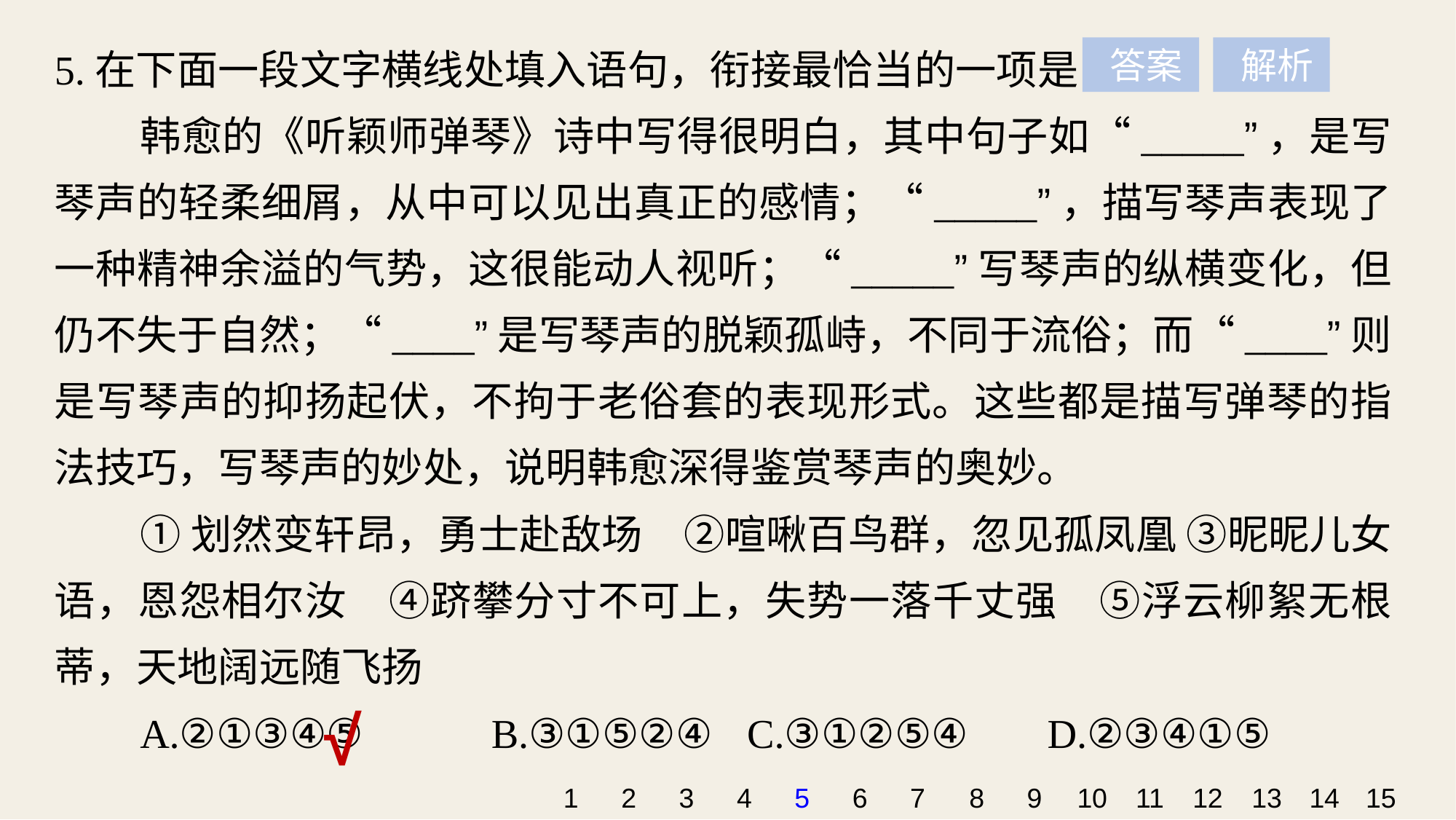

5.在下面一段文字横线处填入语句，衔接最恰当的一项是
韩愈的《听颖师弹琴》诗中写得很明白，其中句子如“_____”，是写琴声的轻柔细屑，从中可以见出真正的感情；“_____”，描写琴声表现了一种精神余溢的气势，这很能动人视听；“_____”写琴声的纵横变化，但仍不失于自然；“____”是写琴声的脱颖孤峙，不同于流俗；而“____”则是写琴声的抑扬起伏，不拘于老俗套的表现形式。这些都是描写弹琴的指法技巧，写琴声的妙处，说明韩愈深得鉴赏琴声的奥妙。
①划然变轩昂，勇士赴敌场　②喧啾百鸟群，忽见孤凤凰 ③昵昵儿女语，恩怨相尔汝　④跻攀分寸不可上，失势一落千丈强　⑤浮云柳絮无根蒂，天地阔远随飞扬
A.②①③④⑤  	B.③①⑤②④   C.③①②⑤④  	 D.②③④①⑤
 答案
 解析
√
1
2
3
4
5
6
7
8
9
10
11
12
13
14
15